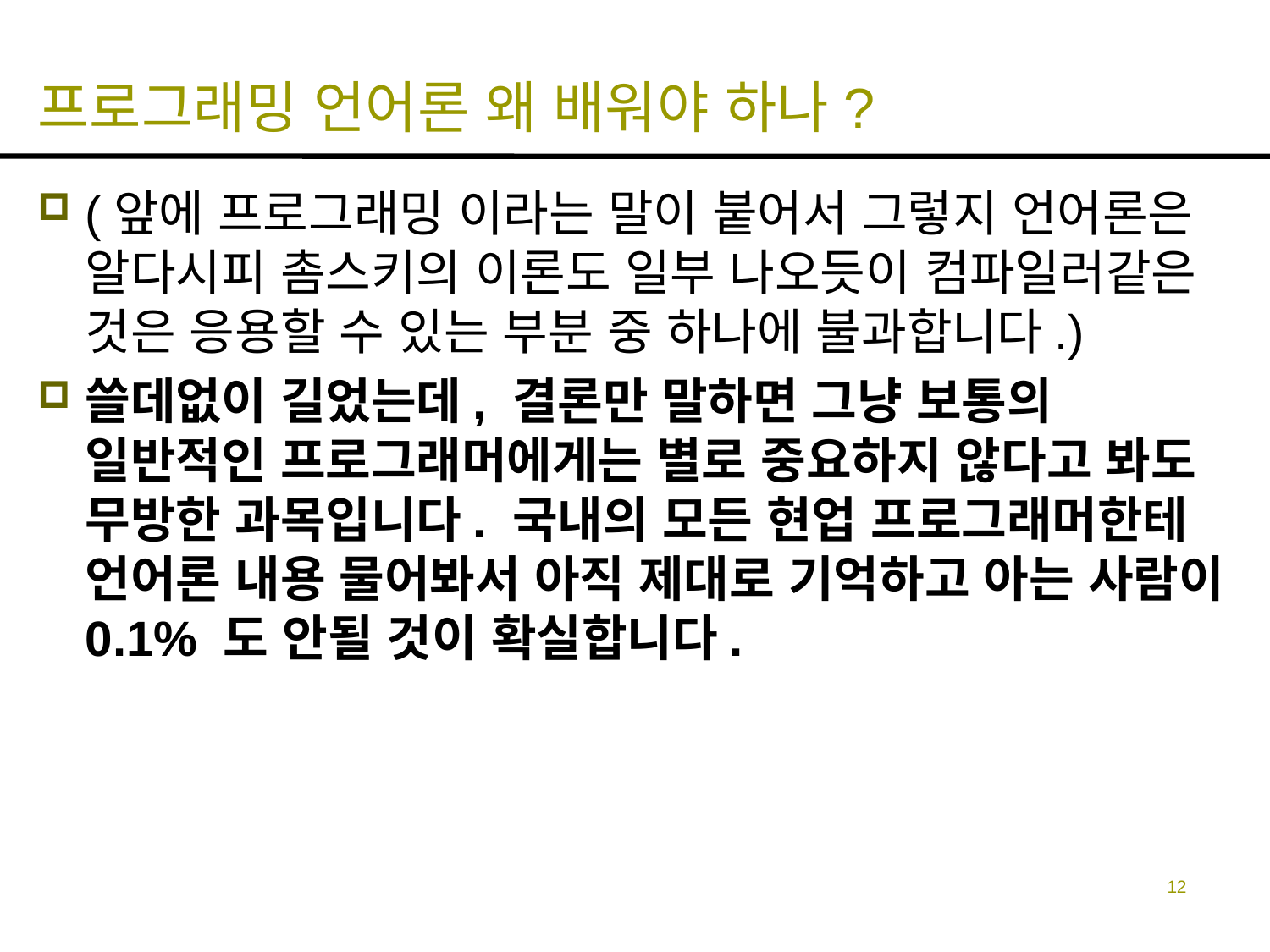

# 프로그래밍 언어론 왜 배워야 하나?
(앞에 프로그래밍 이라는 말이 붙어서 그렇지 언어론은 알다시피 촘스키의 이론도 일부 나오듯이 컴파일러같은 것은 응용할 수 있는 부분 중 하나에 불과합니다.)
쓸데없이 길었는데, 결론만 말하면 그냥 보통의 일반적인 프로그래머에게는 별로 중요하지 않다고 봐도 무방한 과목입니다. 국내의 모든 현업 프로그래머한테 언어론 내용 물어봐서 아직 제대로 기억하고 아는 사람이 0.1% 도 안될 것이 확실합니다.
12